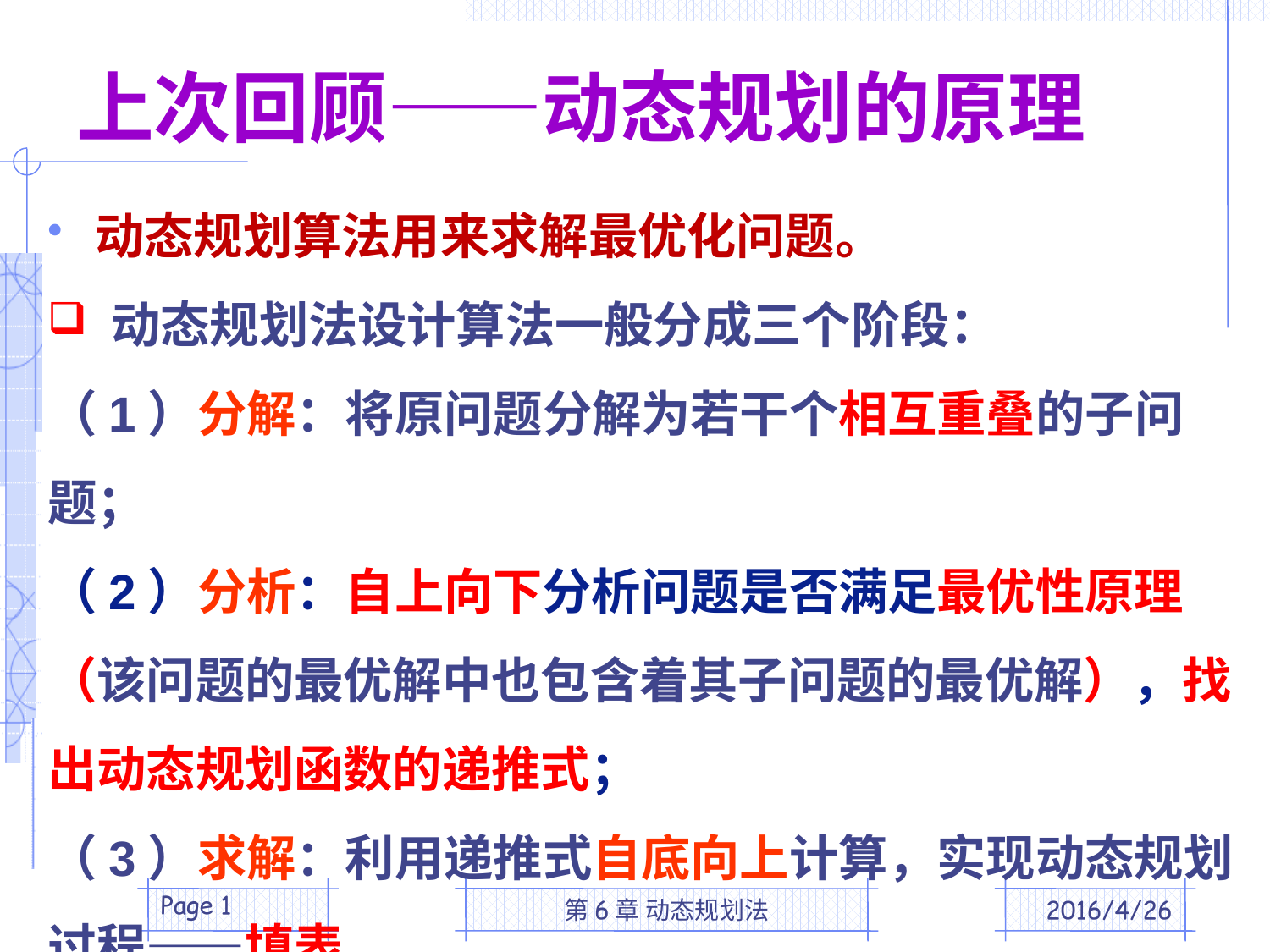

# 上次回顾——动态规划的原理
动态规划算法用来求解最优化问题。
动态规划法设计算法一般分成三个阶段：
（1）分解：将原问题分解为若干个相互重叠的子问题；
（2）分析：自上向下分析问题是否满足最优性原理（该问题的最优解中也包含着其子问题的最优解），找出动态规划函数的递推式；
（3）求解：利用递推式自底向上计算，实现动态规划过程——填表。

Page 1
第6章 动态规划法
2016/4/26